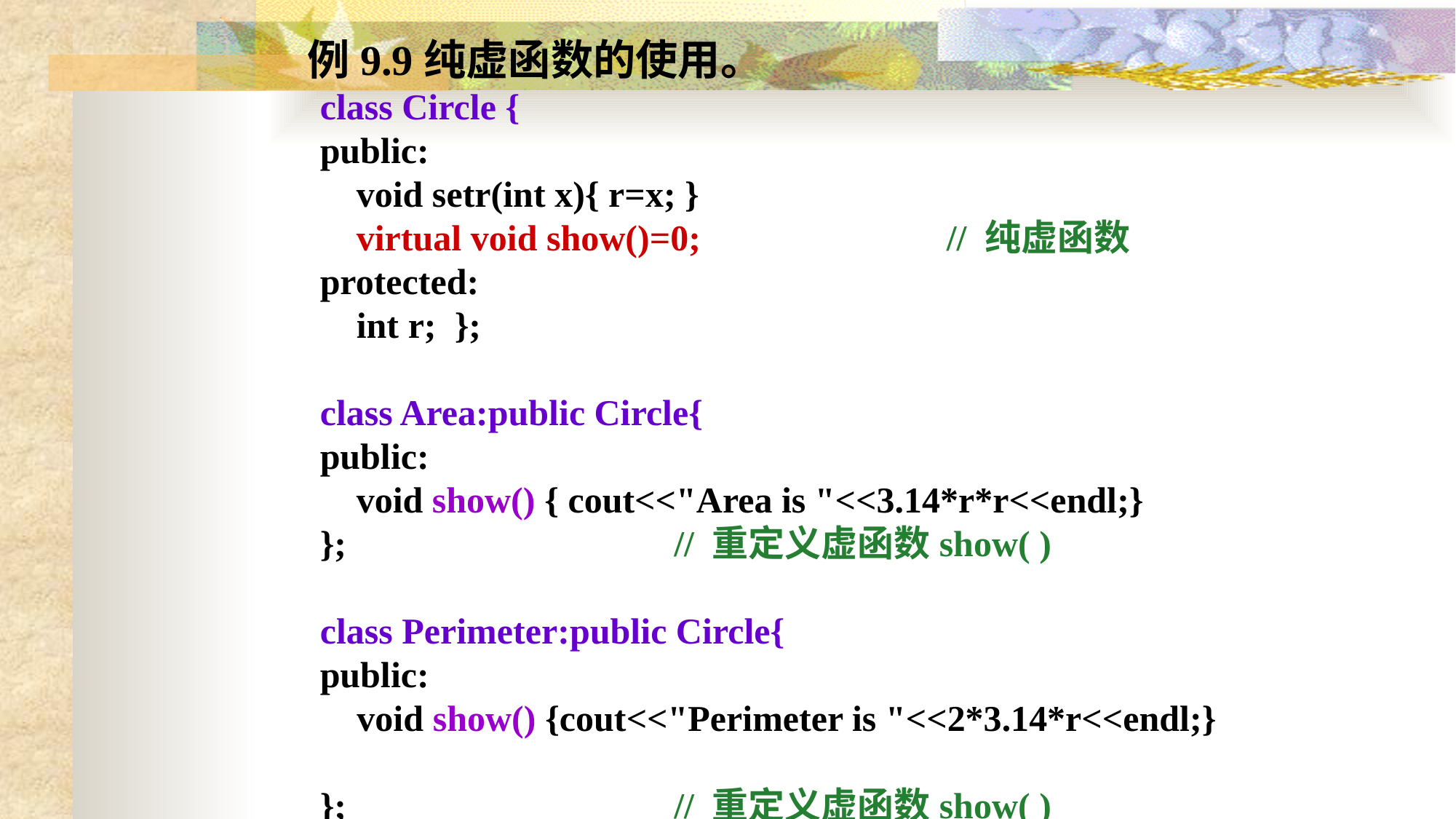

例9.9纯虚函数的使用。
	class Circle {
	public:
	    void setr(int x){ r=x; }
	    virtual void show()=0;                           // 纯虚函数
	protected:
	    int r;  };

	class Area:public Circle{
	public:
	    void show() { cout<<"Area is "<<3.14*r*r<<endl;}
	};                                    // 重定义虚函数show( )

	class Perimeter:public Circle{
	public:
	    void show() {cout<<"Perimeter is "<<2*3.14*r<<endl;}
	};                                    // 重定义虚函数show( )